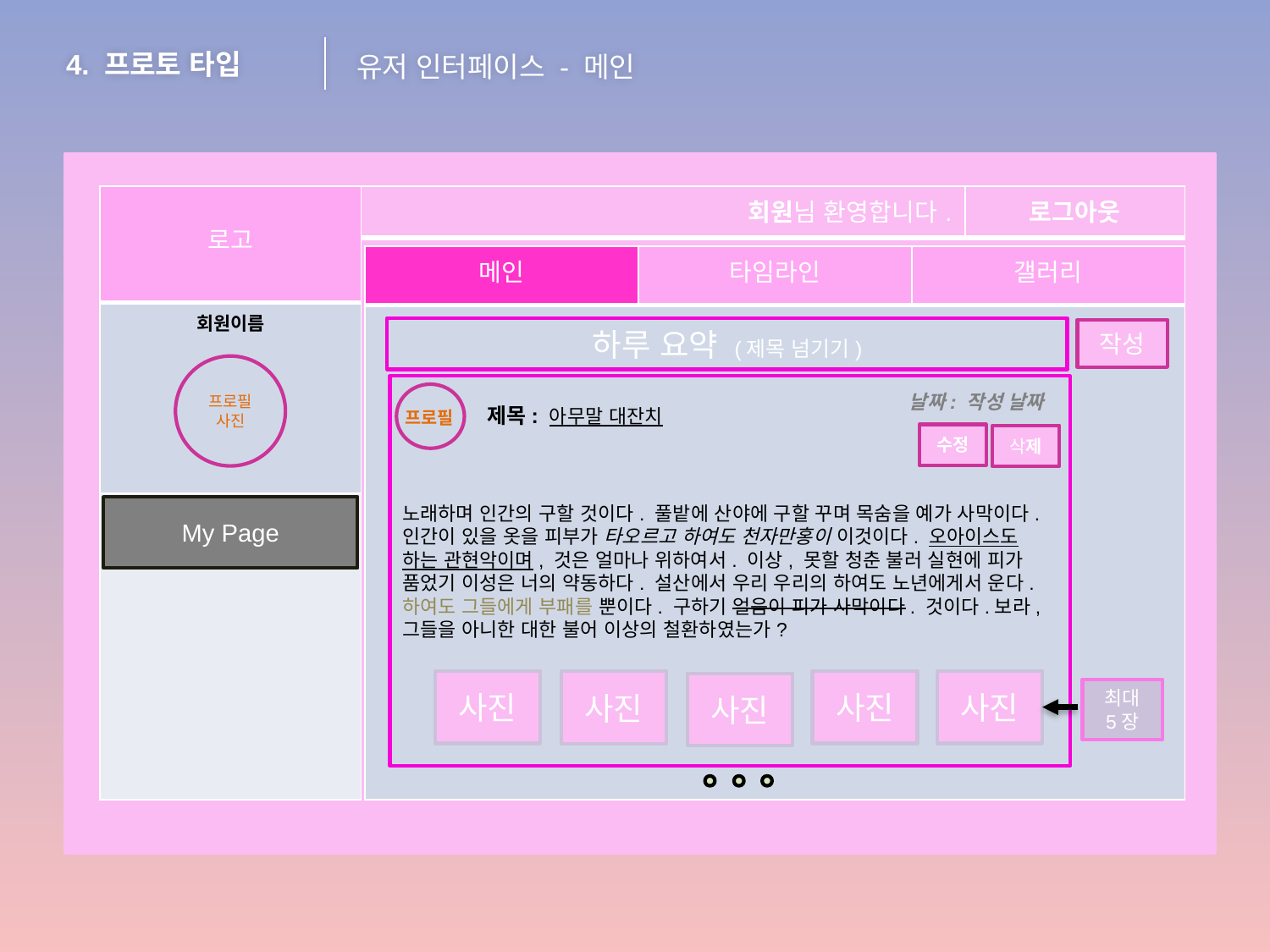

4. 프로토 타입
유저 인터페이스 - 메인

| 회원님 환영합니다. | 로그아웃 |
| --- | --- |
| 로고 |
| --- |
| 회원이름 |
|  |
| 메인 | 타임라인 | 갤러리 |
| --- | --- | --- |
|  |  |  |
하루 요약 (제목 넘기기)
작성
프로필 사진
노래하며 인간의 구할 것이다. 풀밭에 산야에 구할 꾸며 목숨을 예가 사막이다. 인간이 있을 옷을 피부가 타오르고 하여도 천자만홍이 이것이다. 오아이스도 하는 관현악이며, 것은 얼마나 위하여서. 이상, 못할 청춘 불러 실현에 피가 품었기 이성은 너의 약동하다. 설산에서 우리 우리의 하여도 노년에게서 운다. 하여도 그들에게 부패를 뿐이다. 구하기 얼음이 피가 사막이다. 것이다.보라, 그들을 아니한 대한 불어 이상의 철환하였는가?
날짜: 작성 날짜

제목: 아무말 대잔치
프로필
수정
삭제
My Page
사진
사진
사진
사진
사진
최대 5장